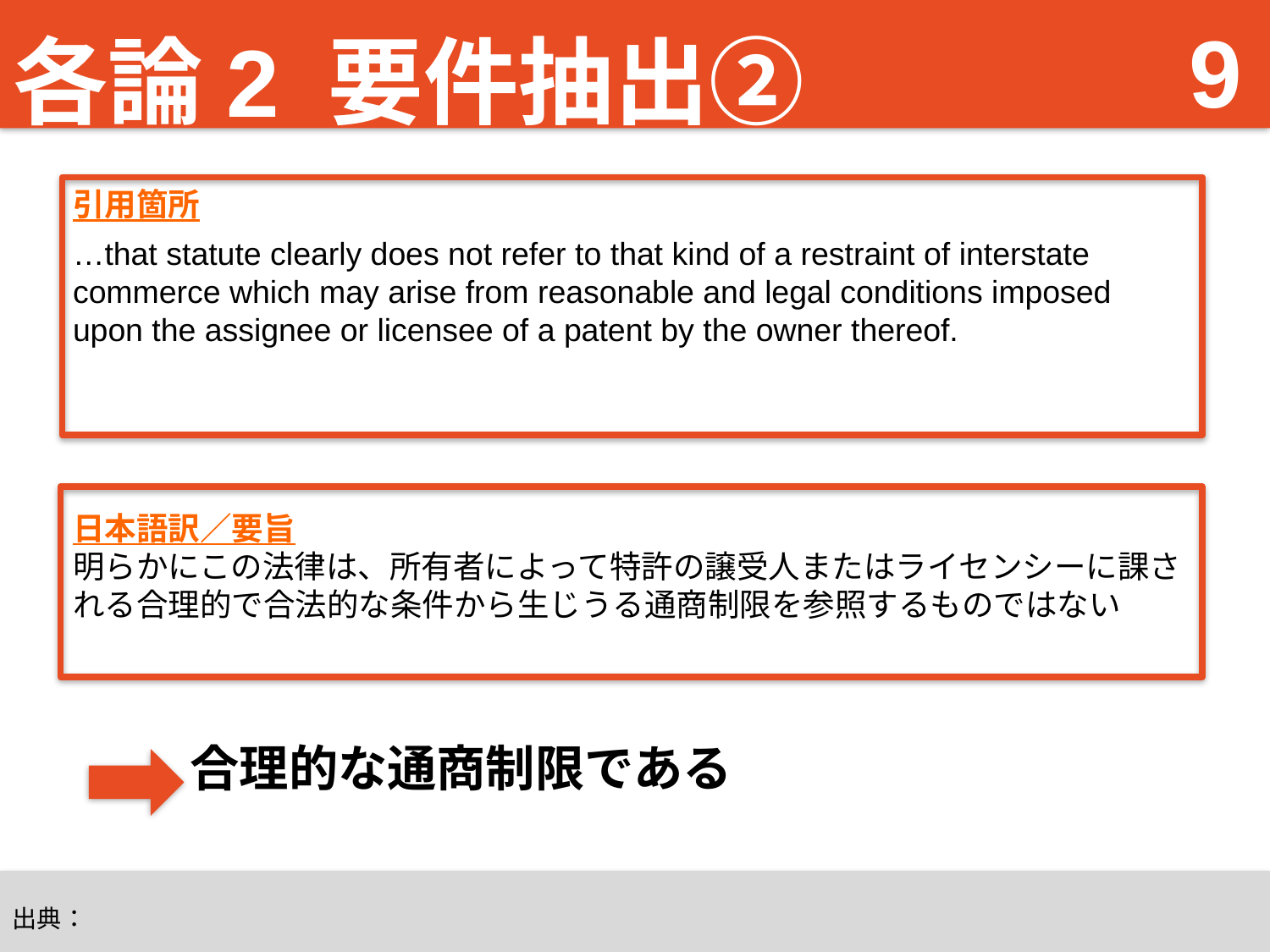

# 各論2 要件抽出②
9

引用箇所
…that statute clearly does not refer to that kind of a restraint of interstate commerce which may arise from reasonable and legal conditions imposed upon the assignee or licensee of a patent by the owner thereof.

明らかにこの法律は、所有者によって特許の譲受人またはライセンシーに課される合理的で合法的な条件から生じうる通商制限を参照するものではない
日本語訳／要旨
合理的な通商制限である

出典：